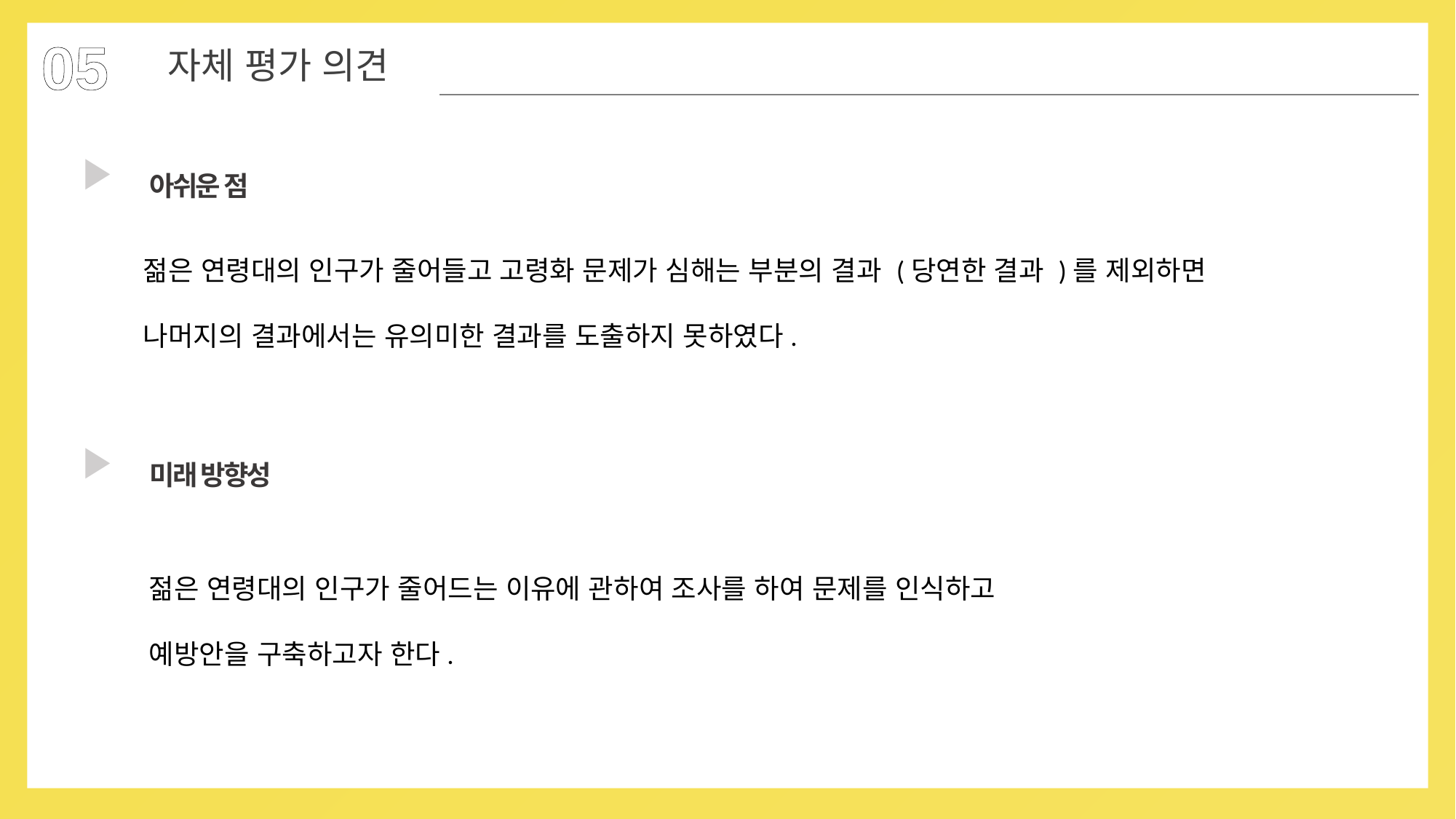

05
자체 평가 의견
▶
아쉬운 점
젊은 연령대의 인구가 줄어들고 고령화 문제가 심해는 부분의 결과 (당연한 결과 )를 제외하면

나머지의 결과에서는 유의미한 결과를 도출하지 못하였다.

▶
미래 방향성
젊은 연령대의 인구가 줄어드는 이유에 관하여 조사를 하여 문제를 인식하고

예방안을 구축하고자 한다.